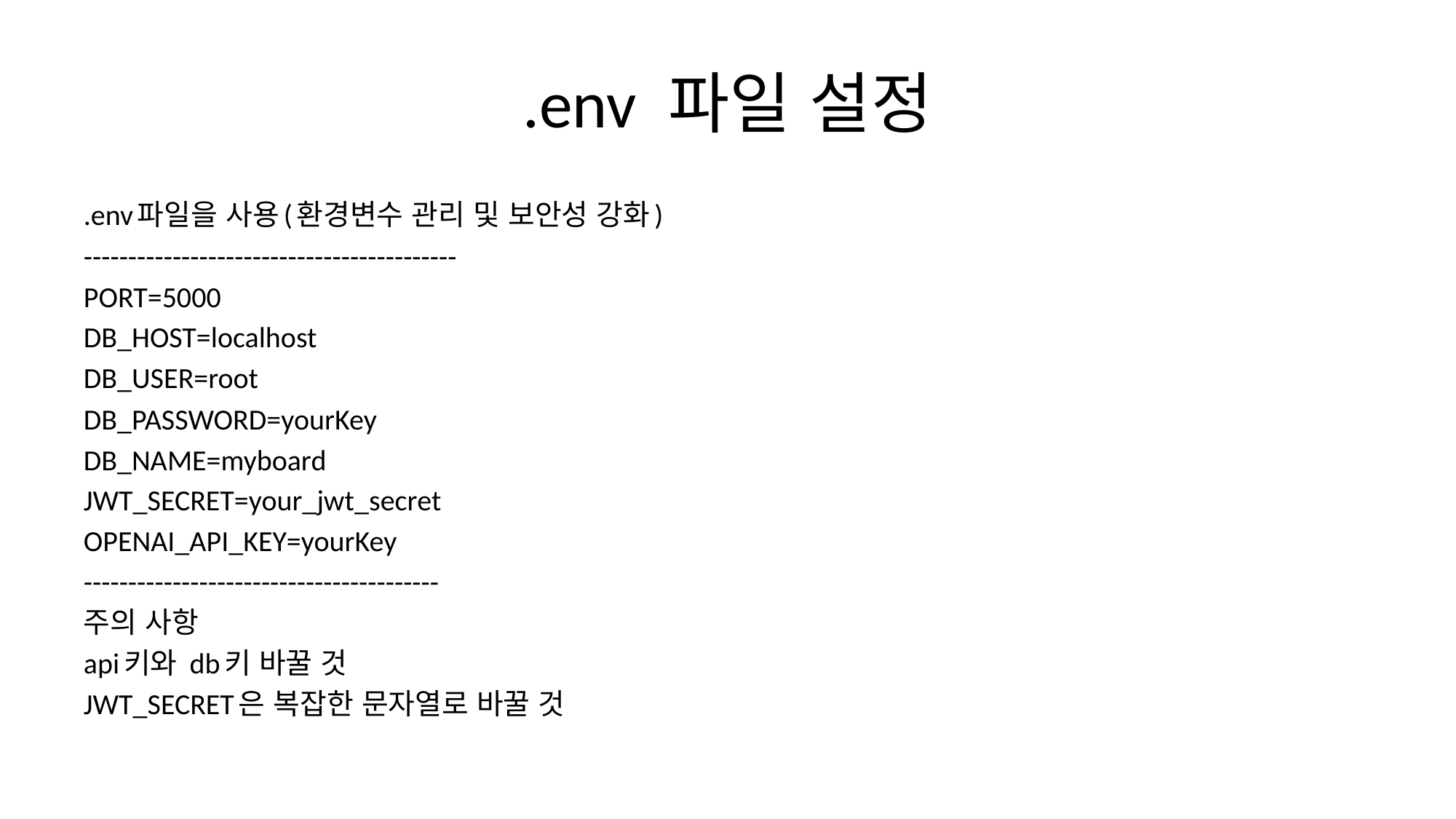

# .env 파일 설정
.env파일을 사용(환경변수 관리 및 보안성 강화)
------------------------------------------
PORT=5000
DB_HOST=localhost
DB_USER=root
DB_PASSWORD=yourKey
DB_NAME=myboard
JWT_SECRET=your_jwt_secret
OPENAI_API_KEY=yourKey
----------------------------------------
주의 사항
api키와 db키 바꿀 것
JWT_SECRET은 복잡한 문자열로 바꿀 것